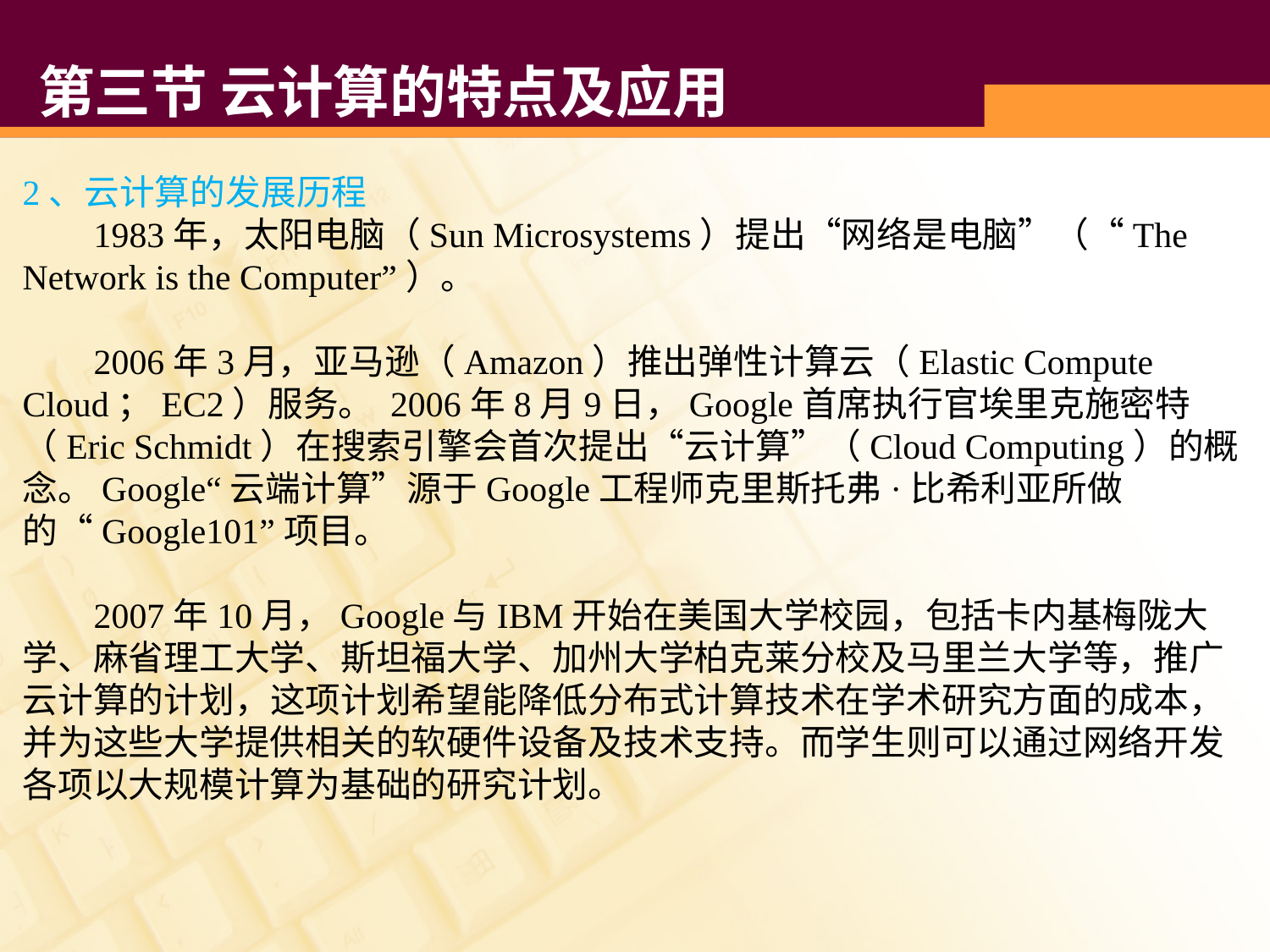

# 第三节 云计算的特点及应用
2、云计算的发展历程
        1983年，太阳电脑（Sun Microsystems）提出“网络是电脑”（“The Network is the Computer”）。

        2006年3月，亚马逊（Amazon）推出弹性计算云（Elastic Compute Cloud；EC2）服务。 2006年8月9日，Google首席执行官埃里克施密特（Eric Schmidt）在搜索引擎会首次提出“云计算”（Cloud Computing）的概念。Google“云端计算”源于Google工程师克里斯托弗·比希利亚所做的“Google101”项目。

        2007年10月，Google与IBM开始在美国大学校园，包括卡内基梅陇大学、麻省理工大学、斯坦福大学、加州大学柏克莱分校及马里兰大学等，推广云计算的计划，这项计划希望能降低分布式计算技术在学术研究方面的成本，并为这些大学提供相关的软硬件设备及技术支持。而学生则可以通过网络开发各项以大规模计算为基础的研究计划。